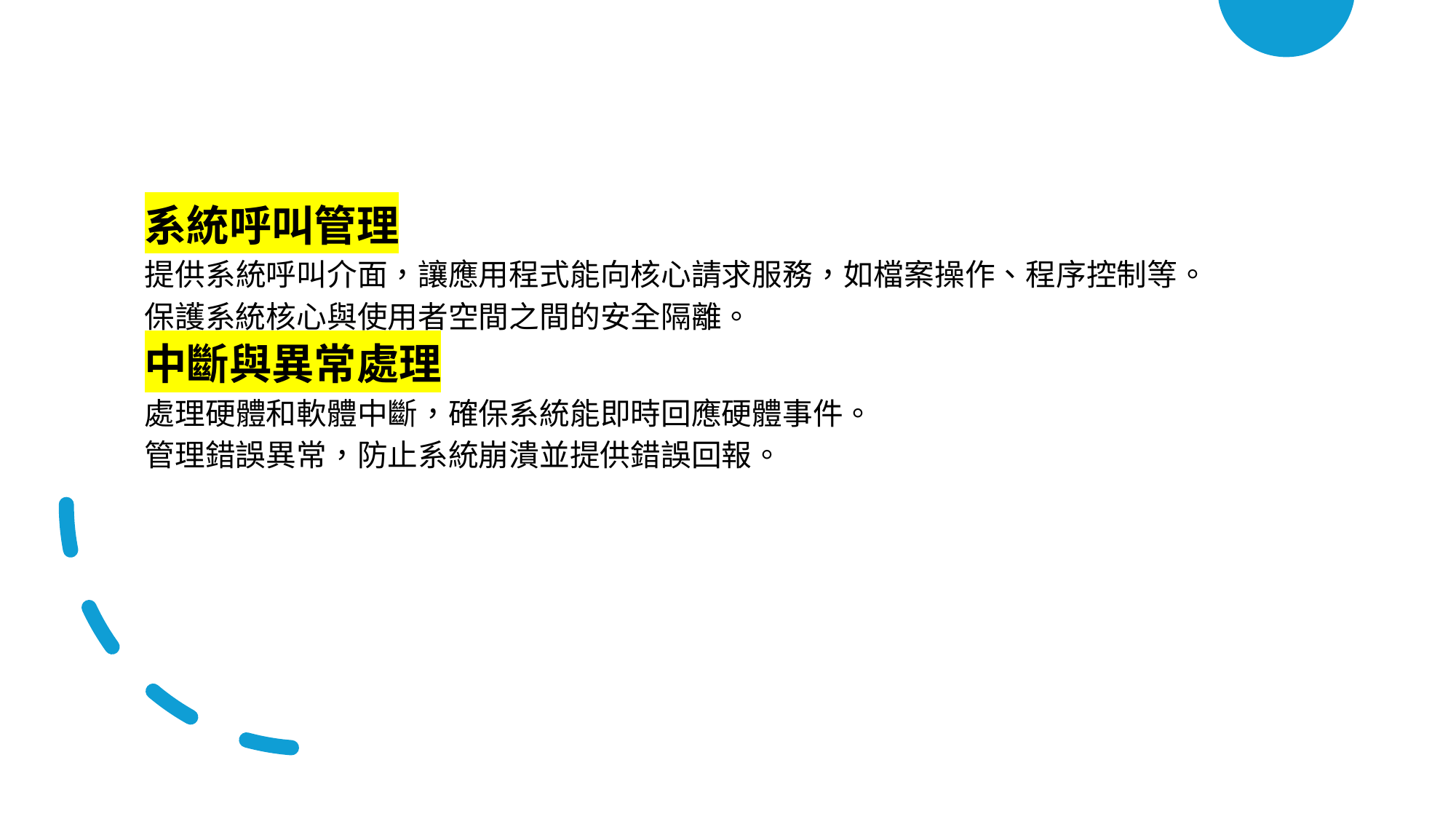

系統呼叫管理
提供系統呼叫介面，讓應用程式能向核心請求服務，如檔案操作、程序控制等。
保護系統核心與使用者空間之間的安全隔離。
中斷與異常處理
處理硬體和軟體中斷，確保系統能即時回應硬體事件。
管理錯誤異常，防止系統崩潰並提供錯誤回報。